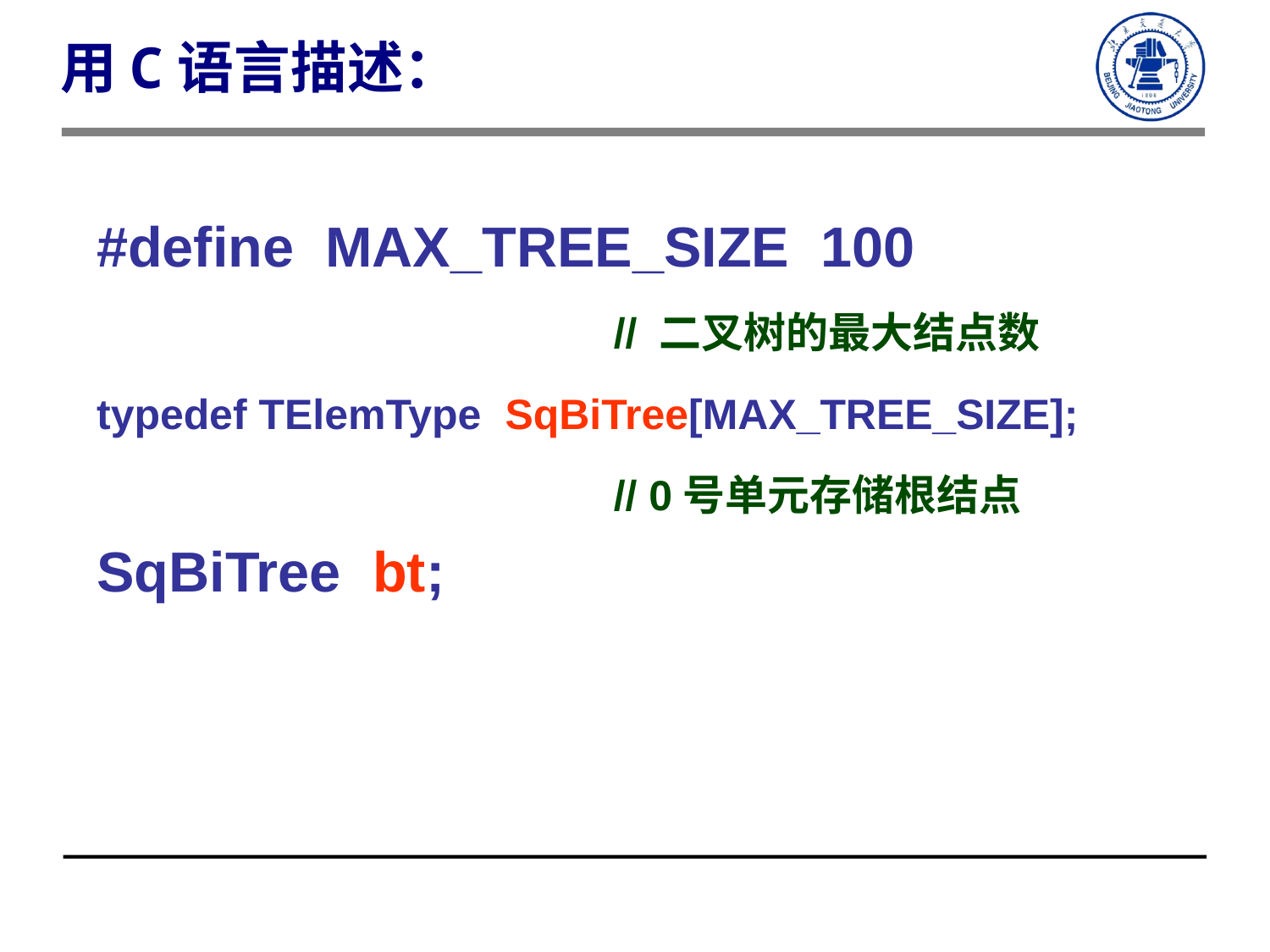

用C语言描述：
#define  MAX_TREE_SIZE  100
                                 // 二叉树的最大结点数
typedef TElemType  SqBiTree[MAX_TREE_SIZE];
                                 // 0号单元存储根结点
SqBiTree  bt;